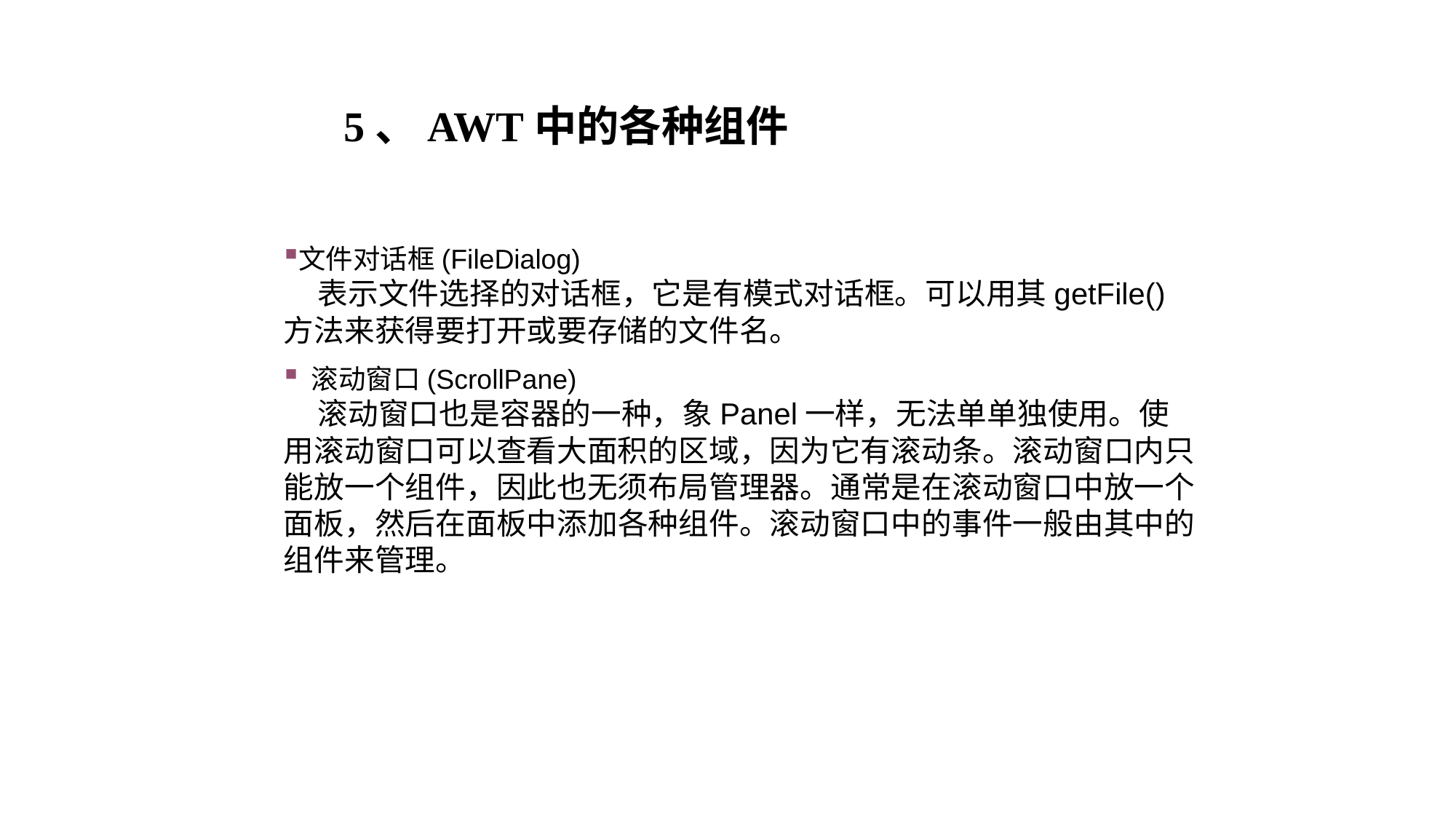

5、AWT中的各种组件
文件对话框(FileDialog)
    表示文件选择的对话框，它是有模式对话框。可以用其getFile()方法来获得要打开或要存储的文件名。

 滚动窗口(ScrollPane)
    滚动窗口也是容器的一种，象Panel一样，无法单单独使用。使用滚动窗口可以查看大面积的区域，因为它有滚动条。滚动窗口内只能放一个组件，因此也无须布局管理器。通常是在滚动窗口中放一个面板，然后在面板中添加各种组件。滚动窗口中的事件一般由其中的组件来管理。